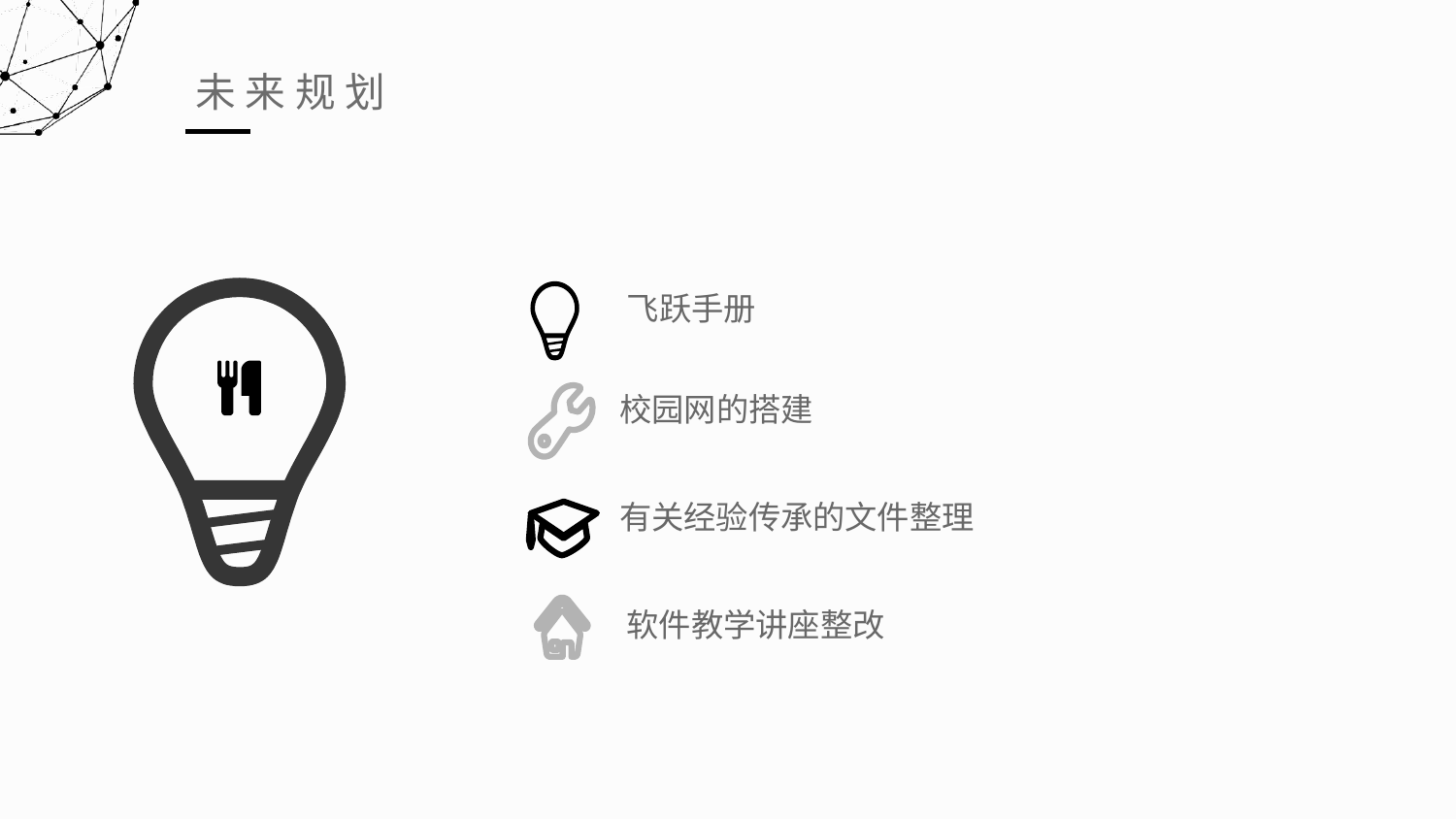

未来规划

飞跃手册

校园网的搭建

有关经验传承的文件整理

软件教学讲座整改